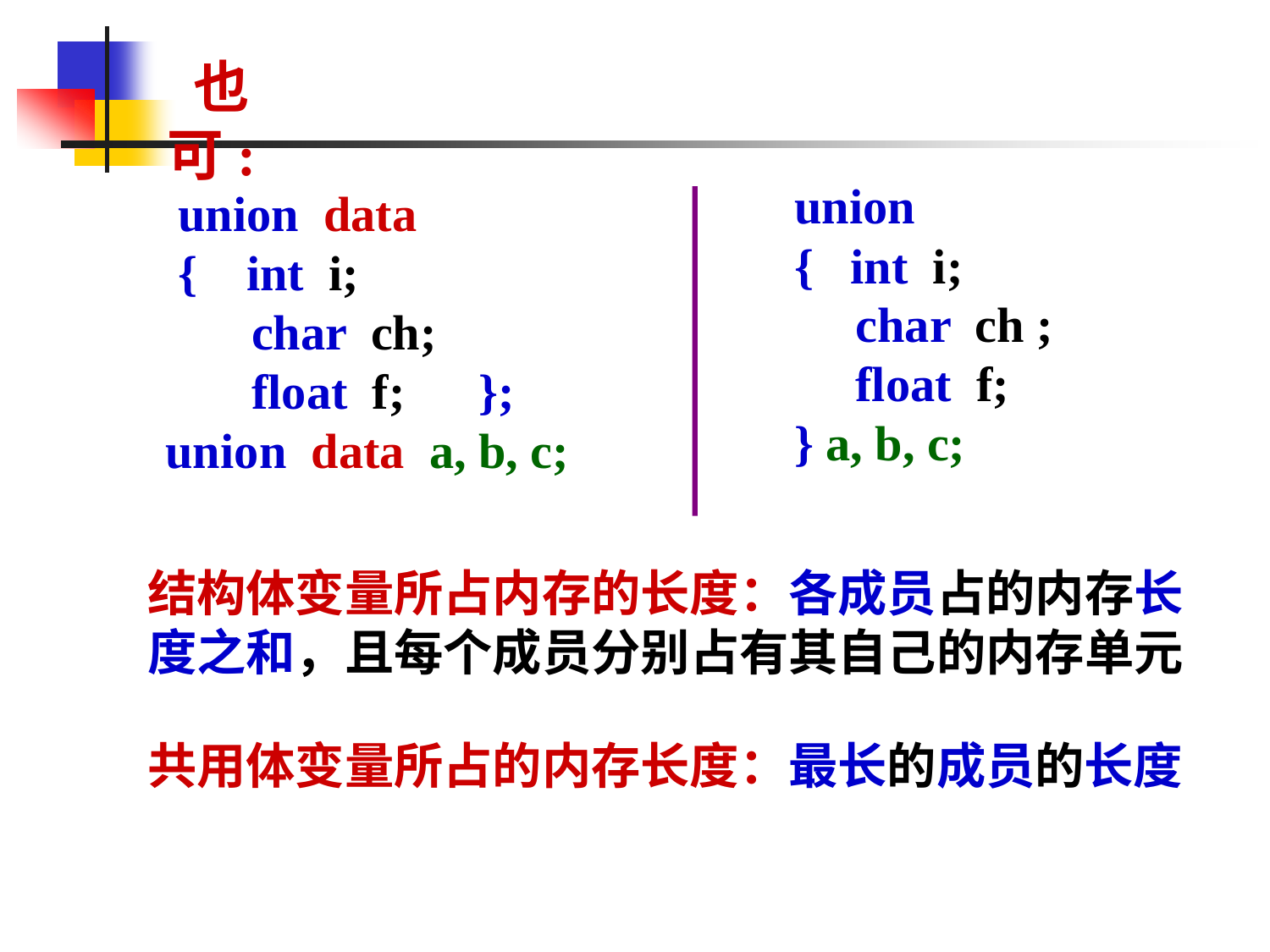

也可:
   union
   {   int  i;
        char  ch ;
        float  f;
   } a, b, c;
         union  data
         {    int  i;
               char  ch;
               float  f;      };
        union  data  a, b, c;

结构体变量所占内存的长度：各成员占的内存长度之和，且每个成员分别占有其自己的内存单元

共用体变量所占的内存长度：最长的成员的长度